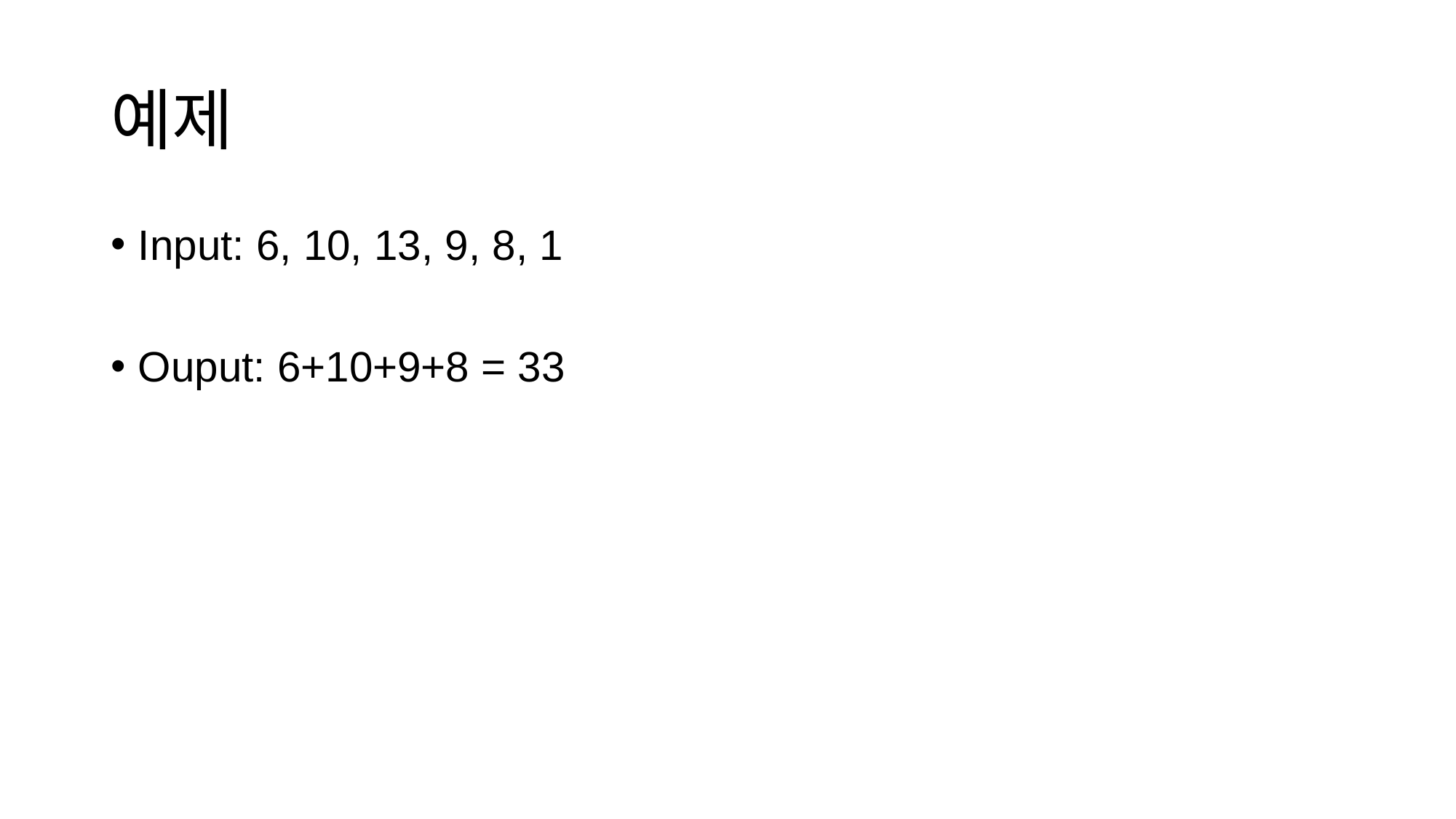

# 예제
Input: 6, 10, 13, 9, 8, 1

Ouput: 6+10+9+8 = 33